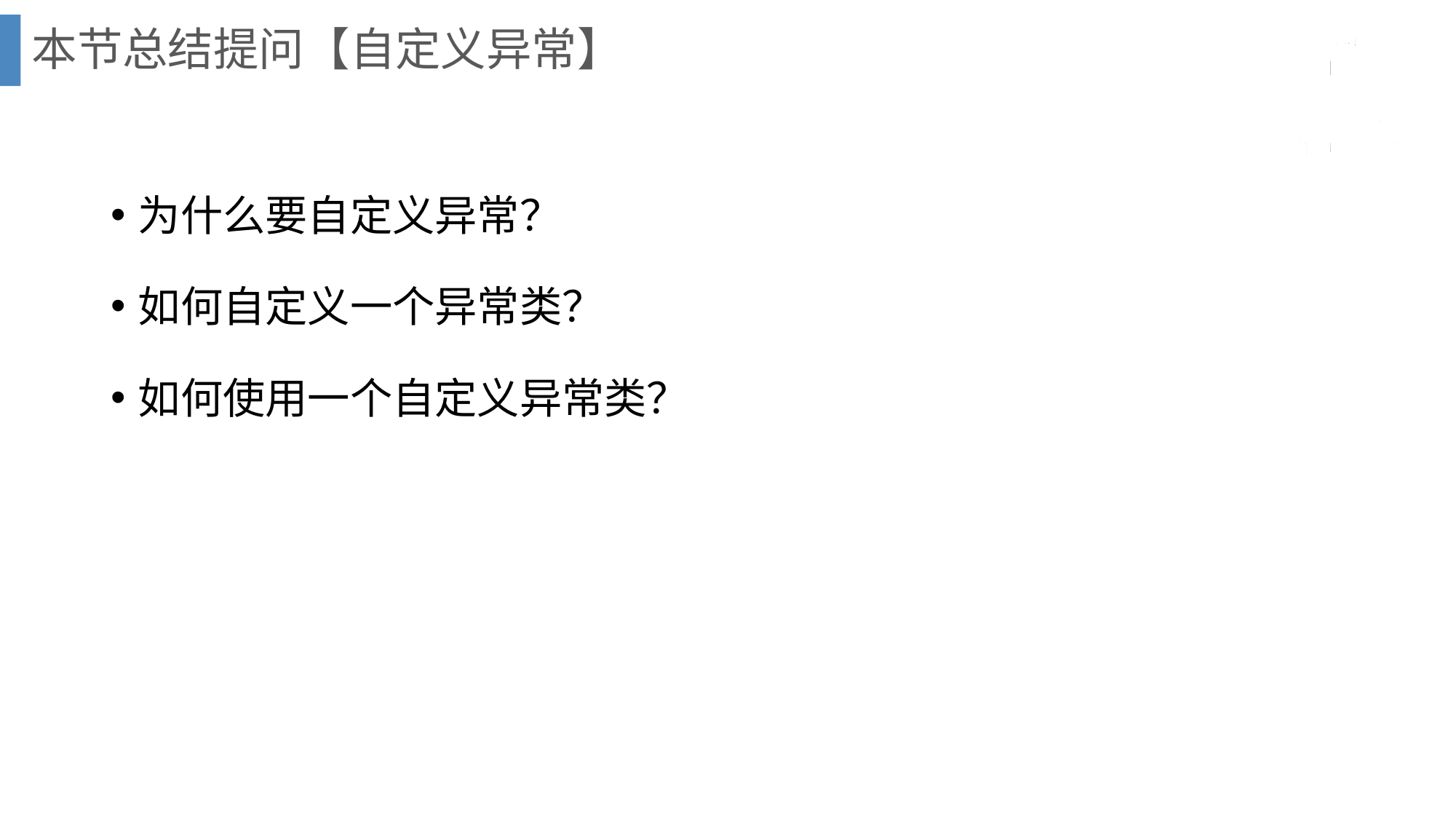

# 本节总结提问【自定义异常】
为什么要自定义异常？
如何自定义一个异常类？
如何使用一个自定义异常类？